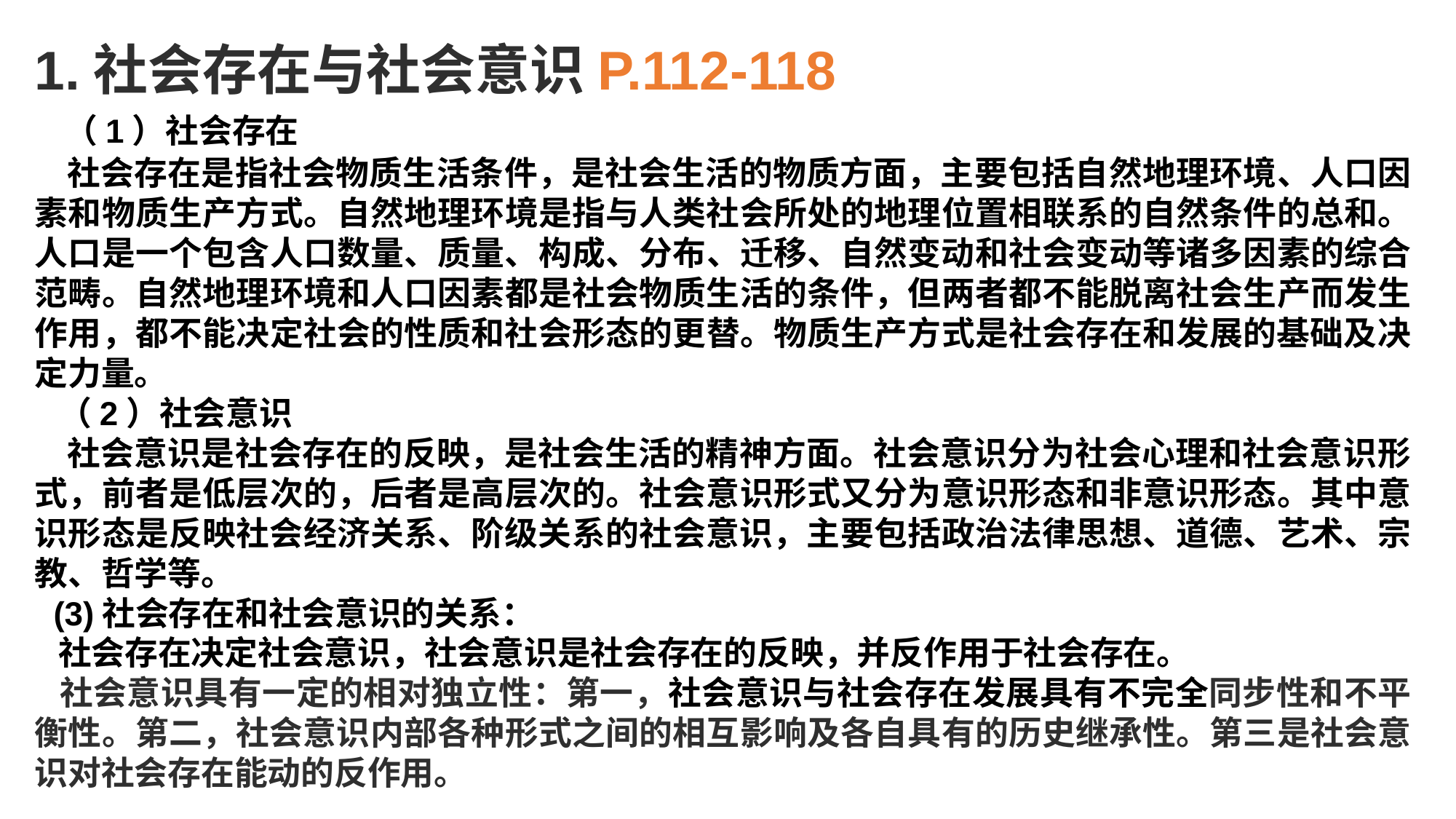

1.社会存在与社会意识P.112-118
  （1）社会存在
   社会存在是指社会物质生活条件，是社会生活的物质方面，主要包括自然地理环境、人口因素和物质生产方式。自然地理环境是指与人类社会所处的地理位置相联系的自然条件的总和。人口是一个包含人口数量、质量、构成、分布、迁移、自然变动和社会变动等诸多因素的综合范畴。自然地理环境和人口因素都是社会物质生活的条件，但两者都不能脱离社会生产而发生作用，都不能决定社会的性质和社会形态的更替。物质生产方式是社会存在和发展的基础及决定力量。
  （2）社会意识
   社会意识是社会存在的反映，是社会生活的精神方面。社会意识分为社会心理和社会意识形式，前者是低层次的，后者是高层次的。社会意识形式又分为意识形态和非意识形态。其中意识形态是反映社会经济关系、阶级关系的社会意识，主要包括政治法律思想、道德、艺术、宗教、哲学等。
  (3)社会存在和社会意识的关系：
  社会存在决定社会意识，社会意识是社会存在的反映，并反作用于社会存在。
  社会意识具有一定的相对独立性：第一，社会意识与社会存在发展具有不完全同步性和不平衡性。第二，社会意识内部各种形式之间的相互影响及各自具有的历史继承性。第三是社会意识对社会存在能动的反作用。